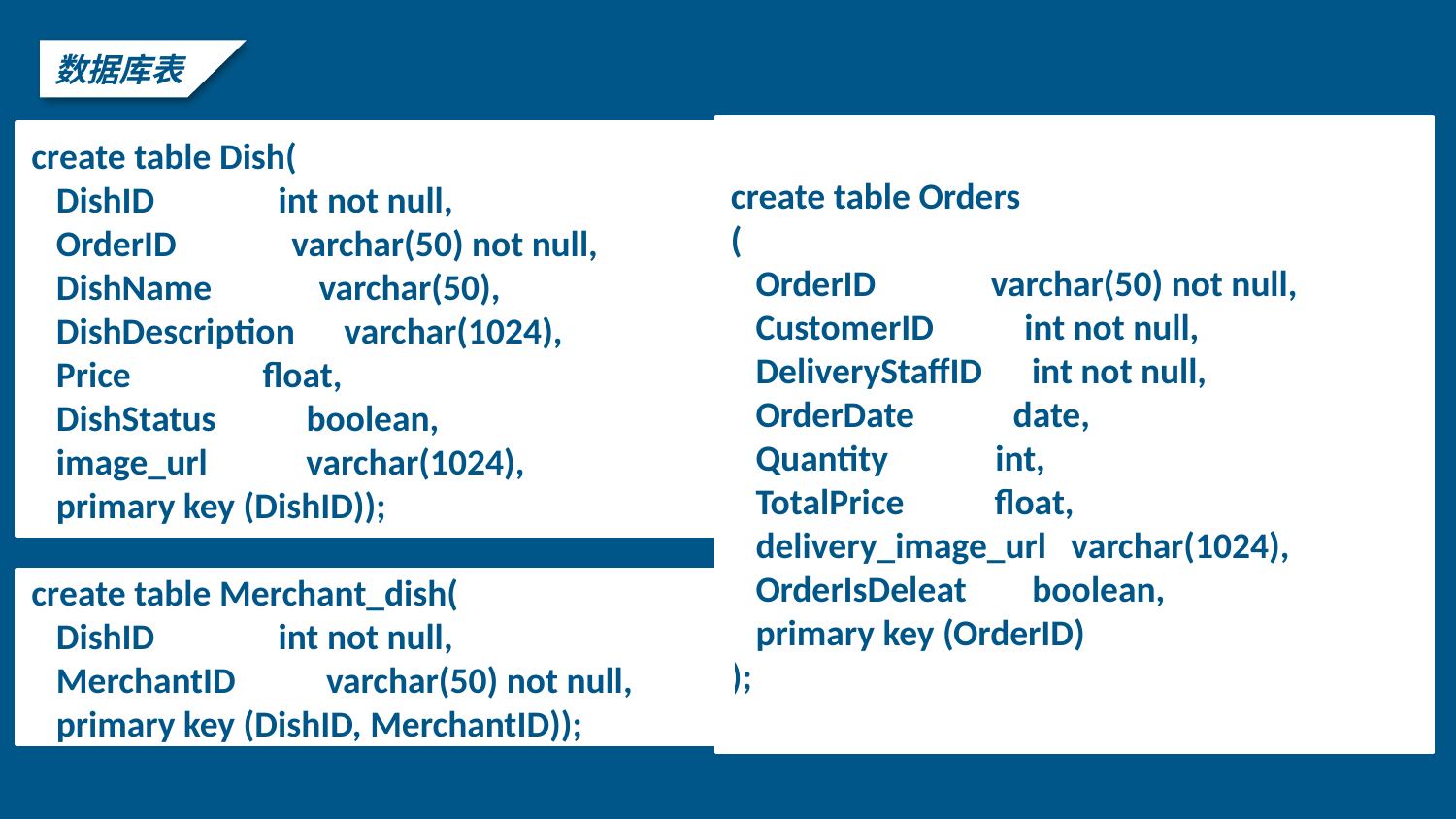

数据库表
create table Orders
(
   OrderID              varchar(50) not null,
   CustomerID           int not null,
   DeliveryStaffID      int not null,
   OrderDate            date,
   Quantity             int,
   TotalPrice           float,
   delivery_image_url   varchar(1024),
   OrderIsDeleat        boolean,
   primary key (OrderID)
);
create table Dish(
   DishID               int not null,
   OrderID              varchar(50) not null,
   DishName             varchar(50),
   DishDescription      varchar(1024),
   Price                float,
   DishStatus           boolean,
   image_url            varchar(1024),
   primary key (DishID));
create table Merchant_dish(
   DishID               int not null,
   MerchantID           varchar(50) not null,
   primary key (DishID, MerchantID));